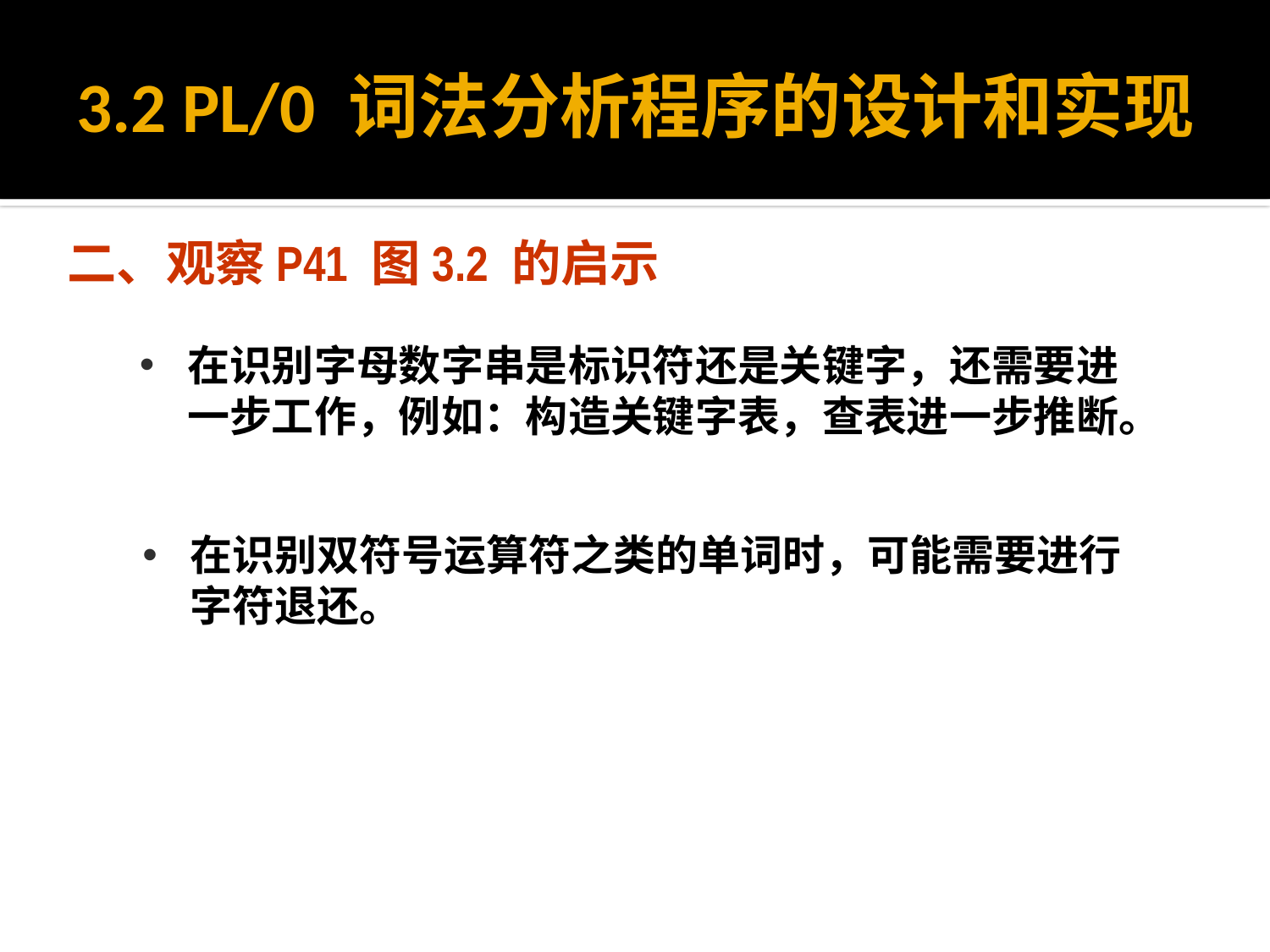

# 3.2 PL/0 词法分析程序的设计和实现
二、观察P41 图3.2 的启示
在识别字母数字串是标识符还是关键字，还需要进一步工作，例如：构造关键字表，查表进一步推断。
在识别双符号运算符之类的单词时，可能需要进行字符退还。